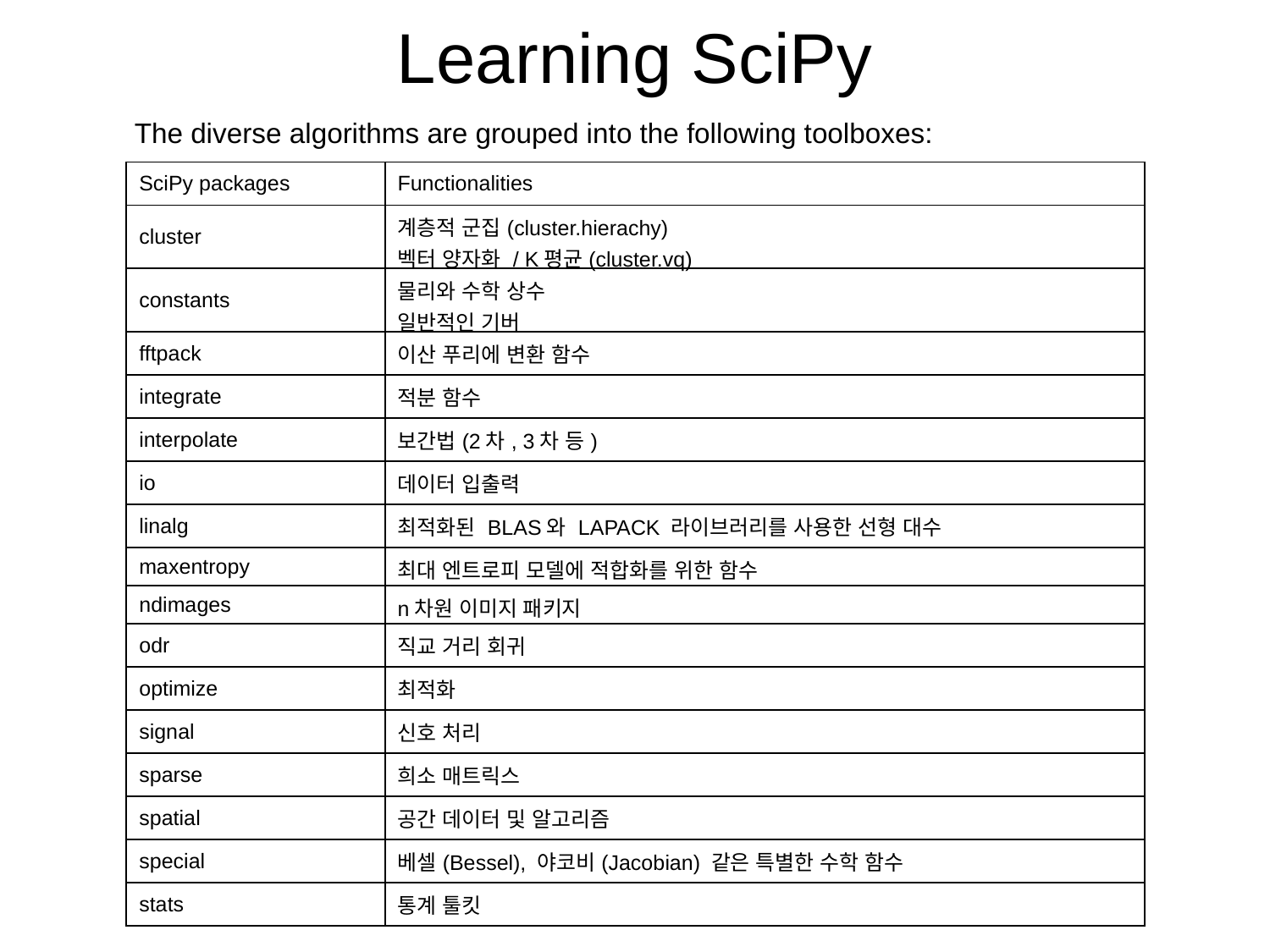

# Learning SciPy
The diverse algorithms are grouped into the following toolboxes:
| SciPy packages | Functionalities |
| --- | --- |
| cluster | 계층적 군집(cluster.hierachy) 벡터 양자화 / K평균(cluster.vq) |
| constants | 물리와 수학 상수 일반적인 기버 |
| fftpack | 이산 푸리에 변환 함수 |
| integrate | 적분 함수 |
| interpolate | 보간법(2차, 3차 등) |
| io | 데이터 입출력 |
| linalg | 최적화된 BLAS와 LAPACK 라이브러리를 사용한 선형 대수 |
| maxentropy | 최대 엔트로피 모델에 적합화를 위한 함수 |
| ndimages | n차원 이미지 패키지 |
| odr | 직교 거리 회귀 |
| optimize | 최적화 |
| signal | 신호 처리 |
| sparse | 희소 매트릭스 |
| spatial | 공간 데이터 및 알고리즘 |
| special | 베셀(Bessel), 야코비(Jacobian) 같은 특별한 수학 함수 |
| stats | 통계 툴킷 |